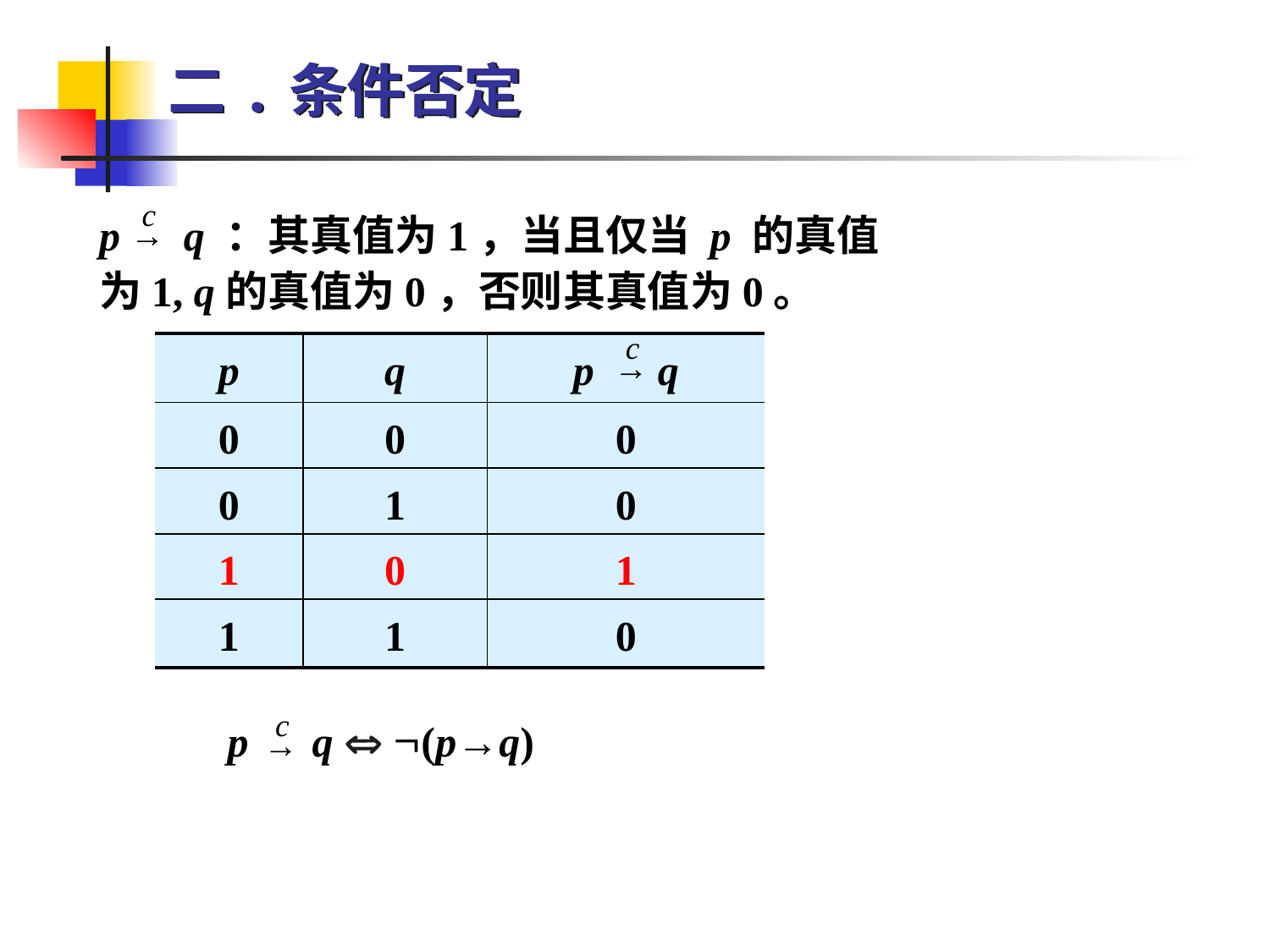

# 二.条件否定
c
→
p      q ：其真值为1，当且仅当 p 的真值为1, q的真值为0，否则其真值为0。
c
→
| p | q | p q |
| --- | --- | --- |
| 0 | 0 | 0 |
| 0 | 1 | 0 |
| 1 | 0 | 1 |
| 1 | 1 | 0 |
c
→
p      q ⇔ ¬(p→q)